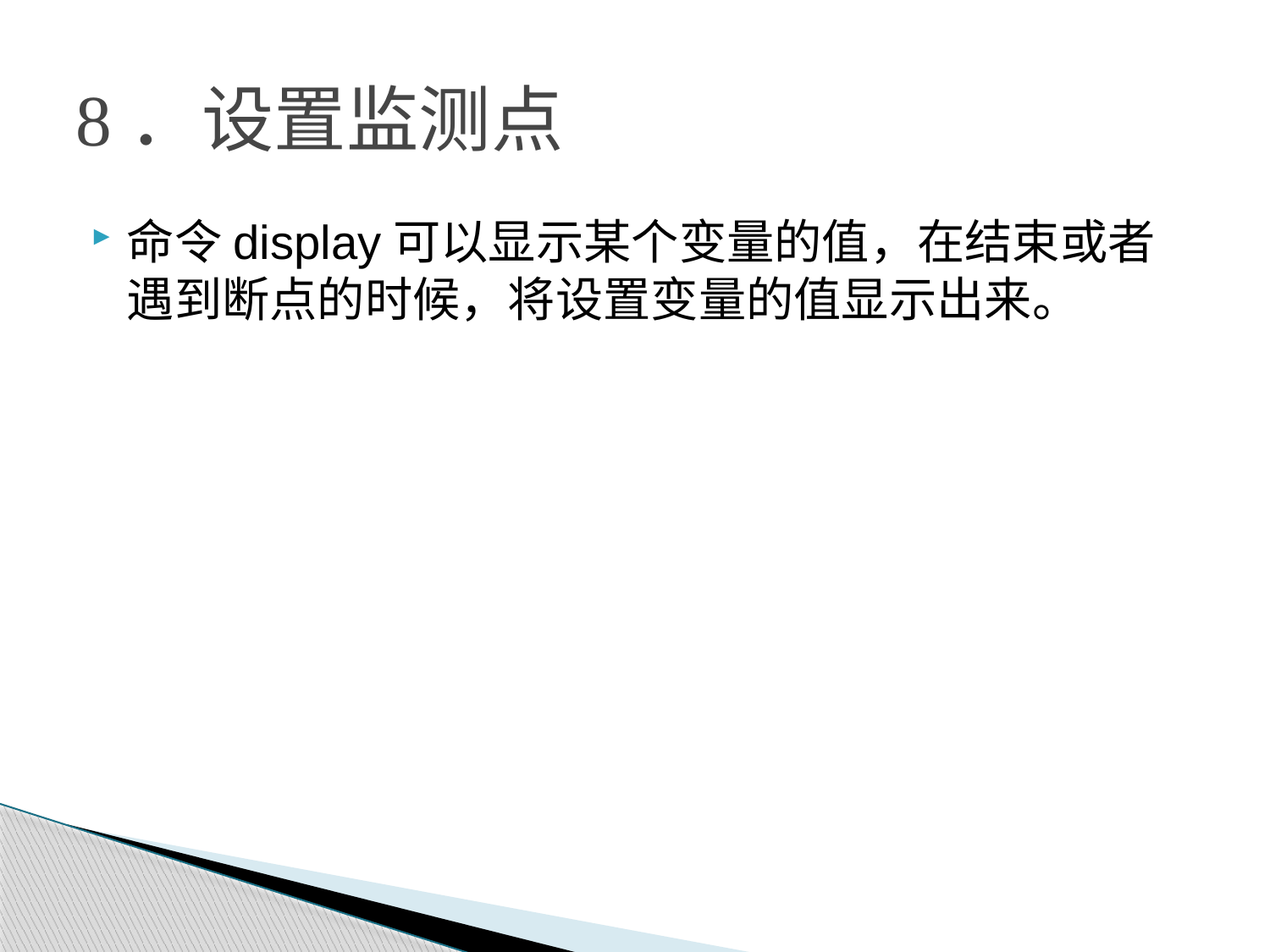

# 8．设置监测点
命令display可以显示某个变量的值，在结束或者遇到断点的时候，将设置变量的值显示出来。